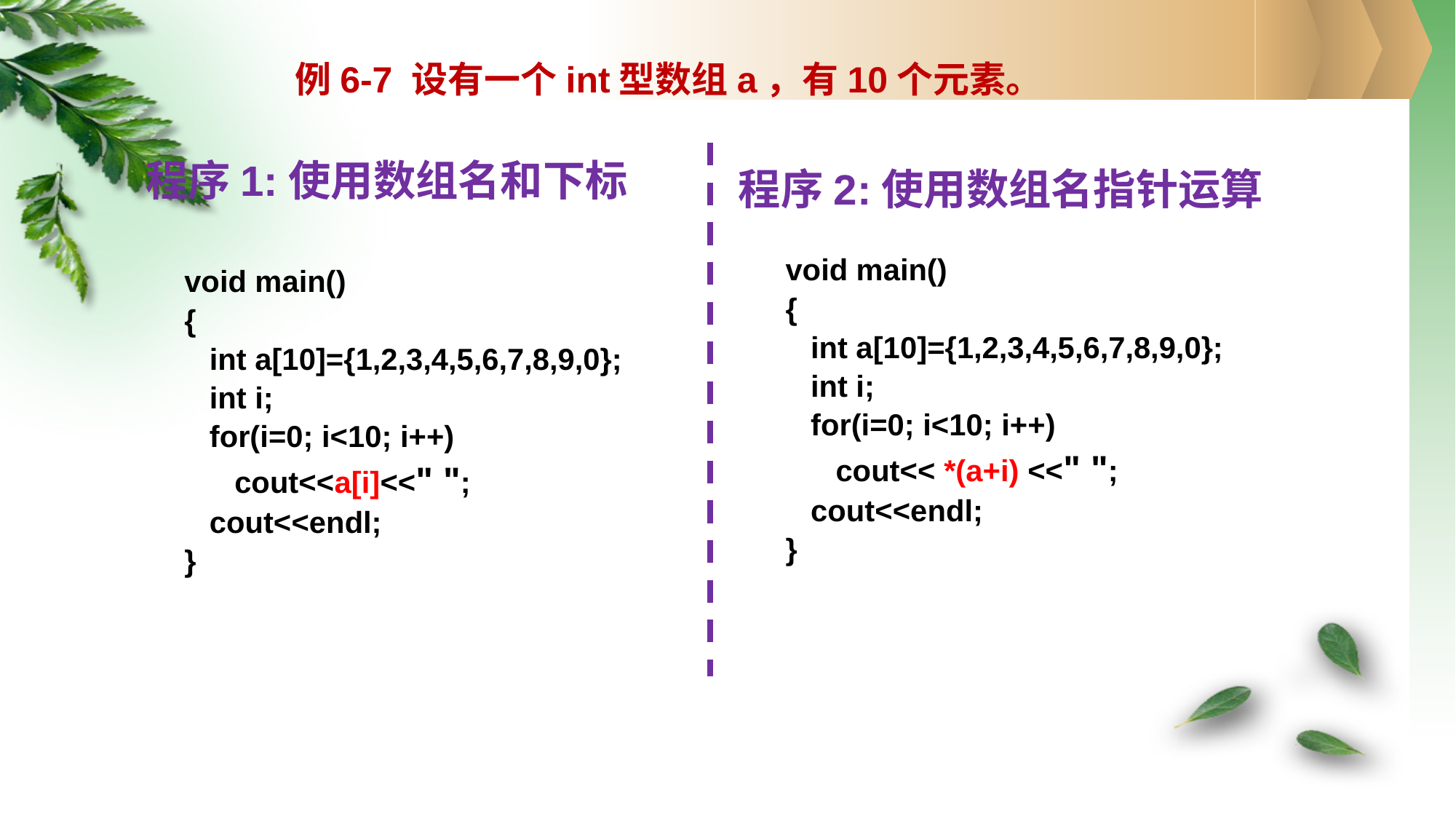

例6-7 设有一个int型数组a，有10个元素。
程序2:使用数组名指针运算
程序1:使用数组名和下标

void main()
{
   int a[10]={1,2,3,4,5,6,7,8,9,0};
   int i;
   for(i=0; i<10; i++)
      cout<< *(a+i) <<" ";
   cout<<endl;
}

void main()
{
   int a[10]={1,2,3,4,5,6,7,8,9,0};
   int i;
   for(i=0; i<10; i++)
      cout<<a[i]<<" ";
   cout<<endl;
}